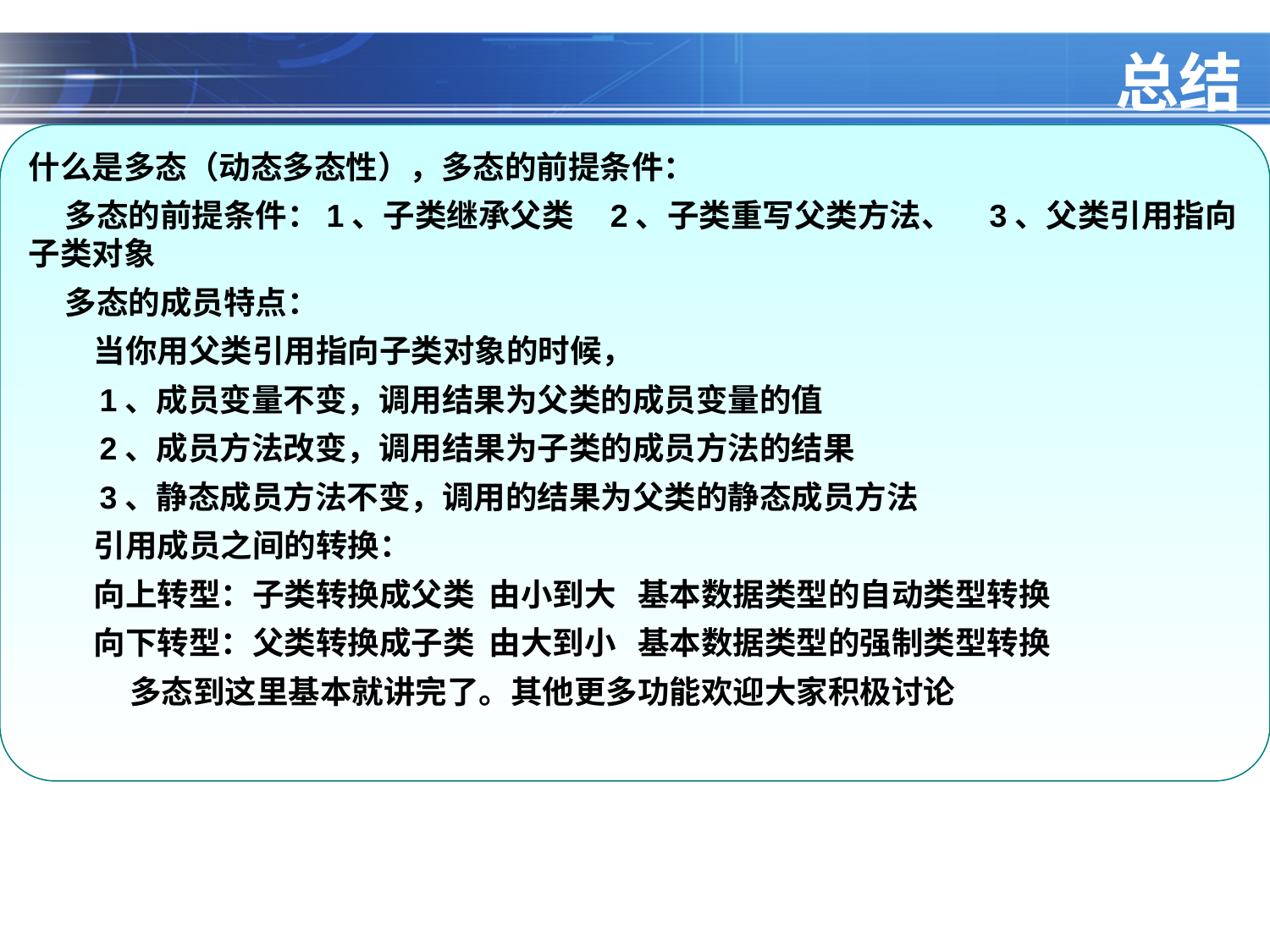

# 总结
什么是多态（动态多态性），多态的前提条件：
    多态的前提条件：1、子类继承父类    2、子类重写父类方法、    3、父类引用指向子类对象
    多态的成员特点：
        当你用父类引用指向子类对象的时候，
        1、成员变量不变，调用结果为父类的成员变量的值
        2、成员方法改变，调用结果为子类的成员方法的结果
        3、静态成员方法不变，调用的结果为父类的静态成员方法
        引用成员之间的转换：
        向上转型：子类转换成父类  由小到大   基本数据类型的自动类型转换
        向下转型：父类转换成子类  由大到小   基本数据类型的强制类型转换
             多态到这里基本就讲完了。其他更多功能欢迎大家积极讨论